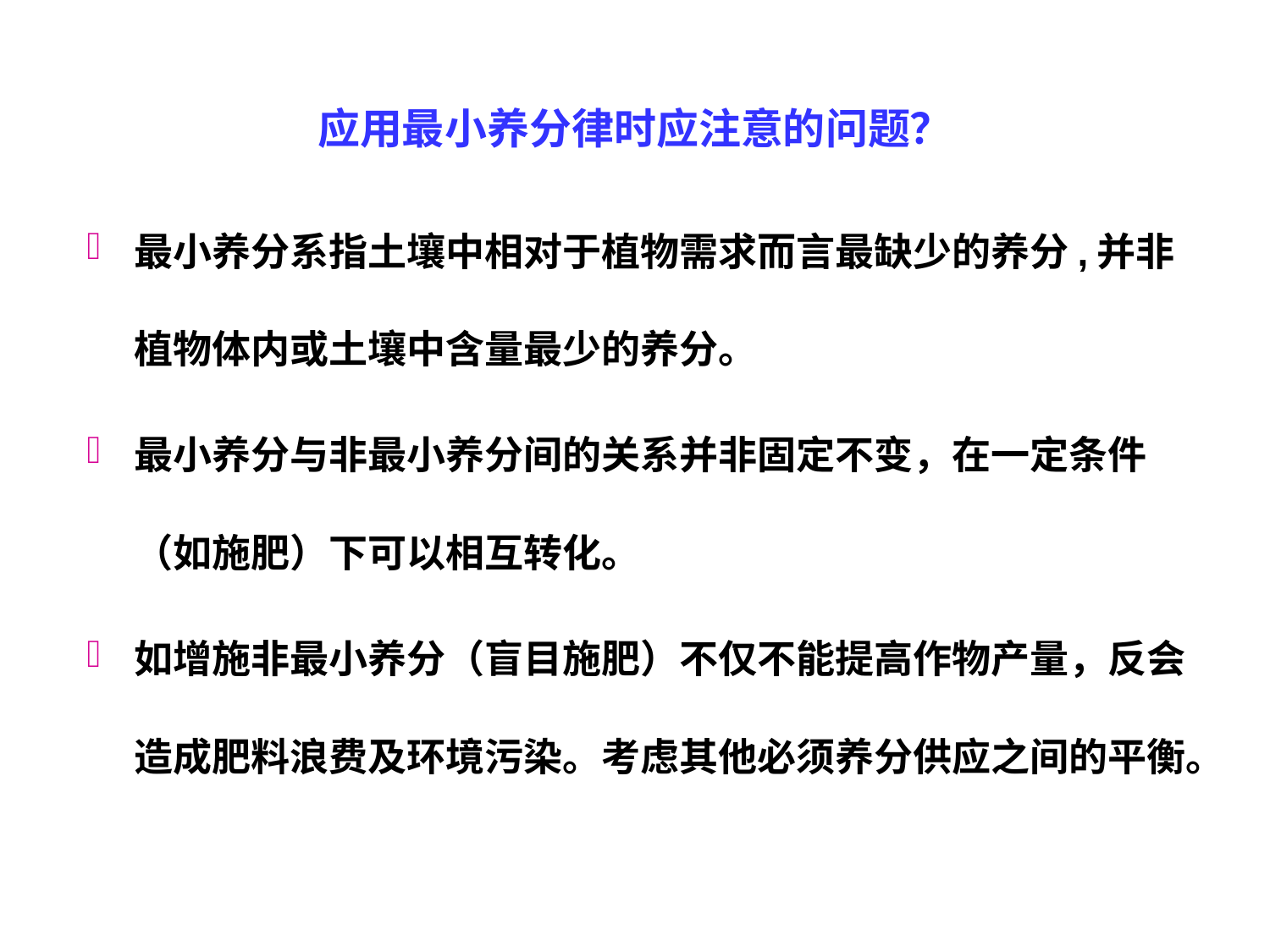

# 应用最小养分律时应注意的问题？
最小养分系指土壤中相对于植物需求而言最缺少的养分,并非植物体内或土壤中含量最少的养分。
最小养分与非最小养分间的关系并非固定不变，在一定条件（如施肥）下可以相互转化。
如增施非最小养分（盲目施肥）不仅不能提高作物产量，反会造成肥料浪费及环境污染。考虑其他必须养分供应之间的平衡。